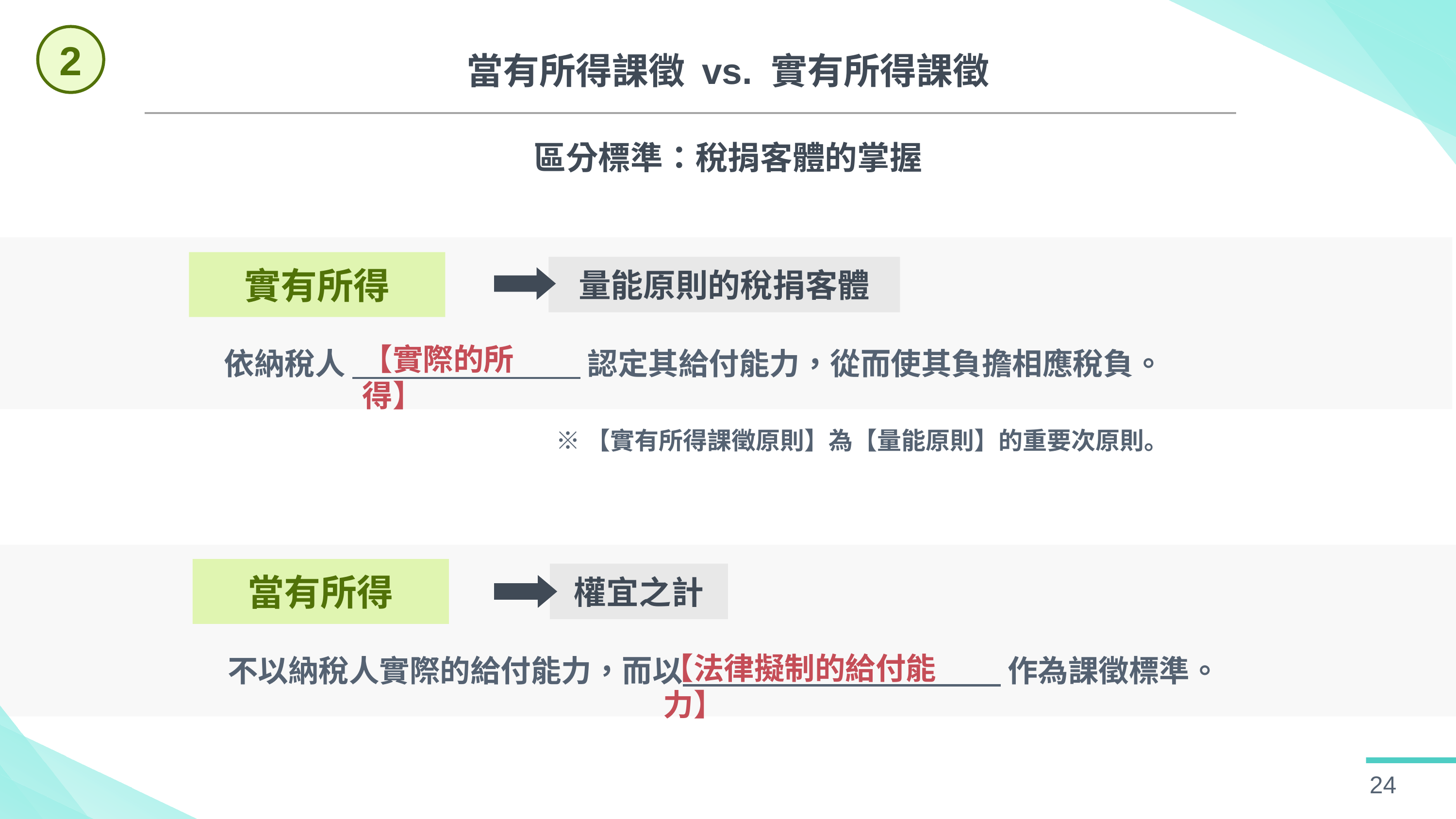

2
當有所得課徵 vs. 實有所得課徵

區分標準：稅捐客體的掌握

實有所得
   依納稅人                                   認定其給付能力，從而使其負擔相應稅負。

量能原則的稅捐客體

【實際的所得】
※【實有所得課徵原則】為【量能原則】的重要次原則。

當有所得
   不以納稅人實際的給付能力，而以                                               作為課徵標準。

權宜之計

【法律擬制的給付能力】

24